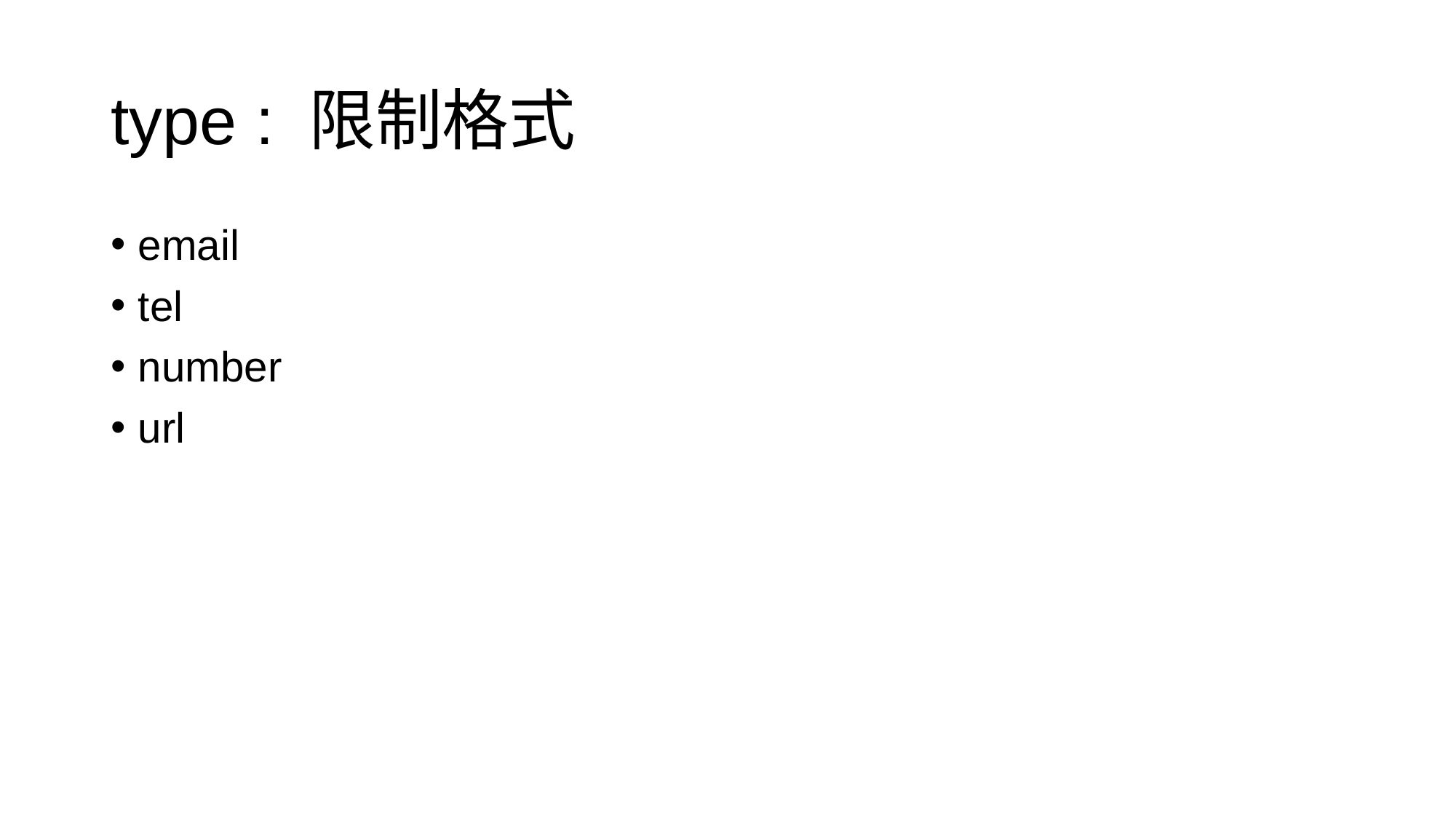

# type : 限制格式
email
tel
number
url